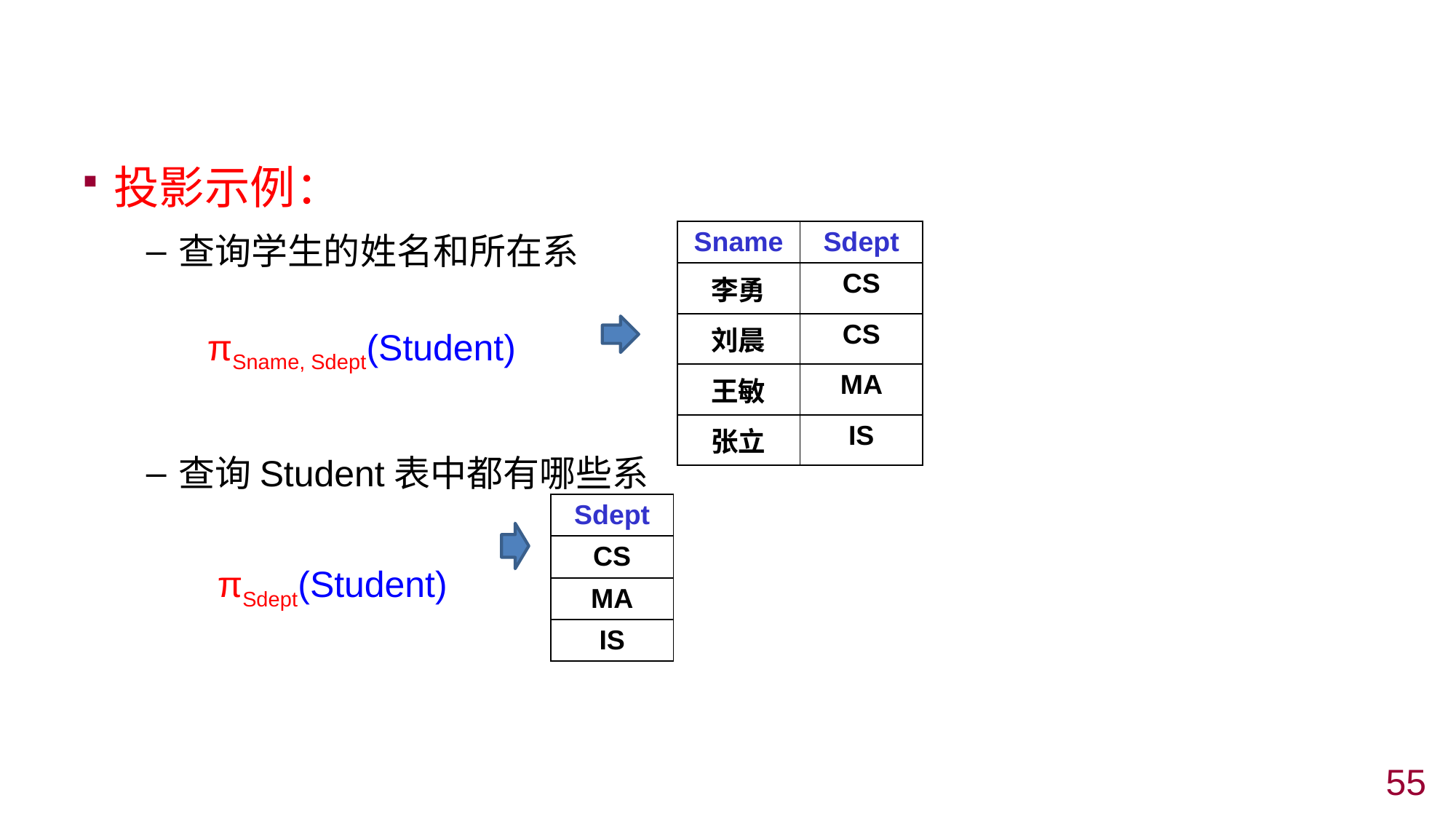

#
投影示例：
查询学生的姓名和所在系

      πSname, Sdept(Student)

查询Student表中都有哪些系

       πSdept(Student)

| Sname | Sdept |
| --- | --- |
| 李勇 | CS |
| 刘晨 | CS |
| 王敏 | MA |
| 张立 | IS |

| Sdept |
| --- |
| CS |
| MA |
| IS |

55